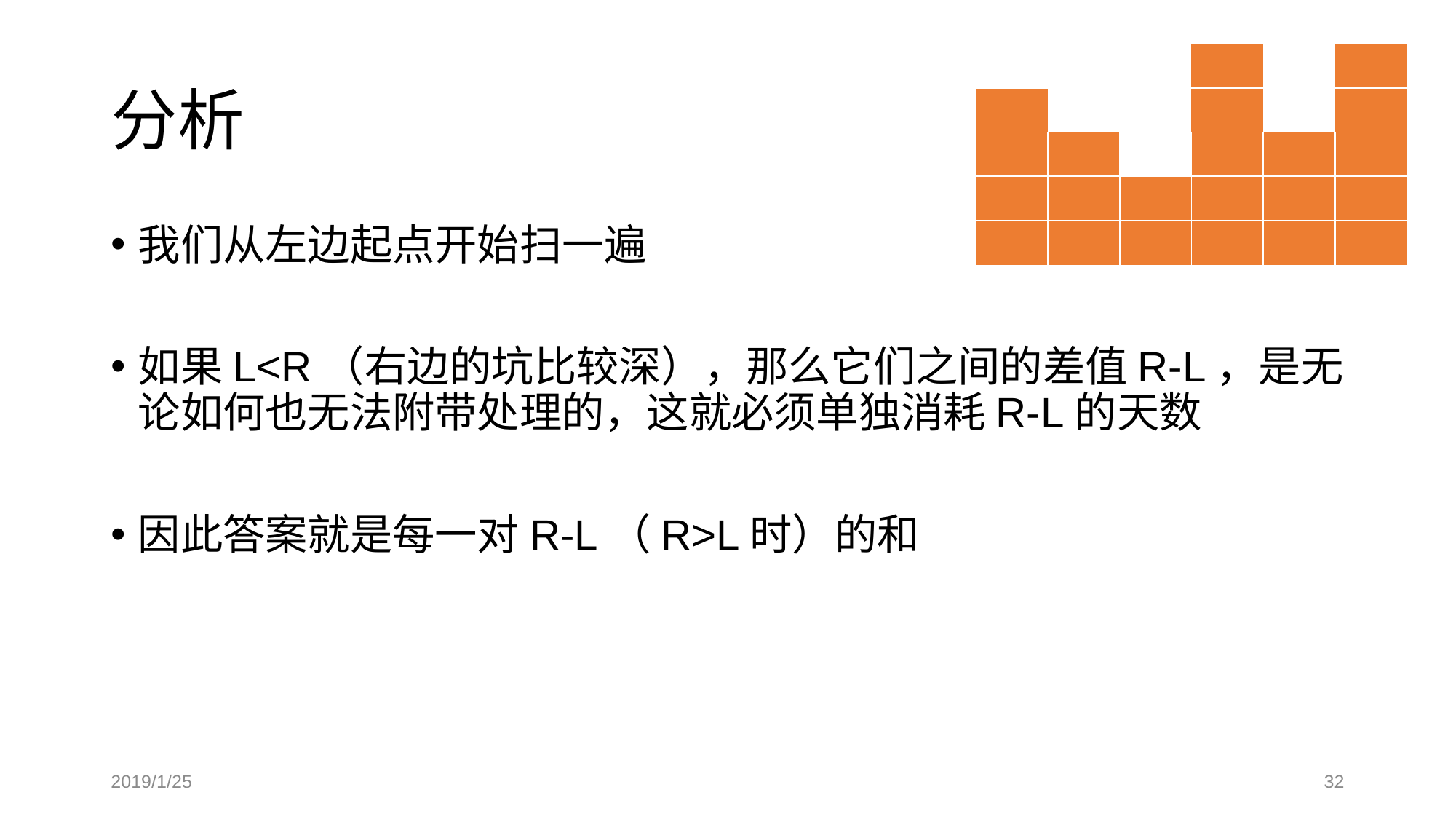

# 分析
|  |  |  |  |  |  |
| --- | --- | --- | --- | --- | --- |
|  |  |  |  |  |  |
|  |  |  |  |  |  |
|  |  |  |  |  |  |
|  |  |  |  |  |  |
我们从左边起点开始扫一遍

如果L<R（右边的坑比较深），那么它们之间的差值R-L，是无论如何也无法附带处理的，这就必须单独消耗R-L的天数

因此答案就是每一对R-L（R>L时）的和
2019/1/25
32